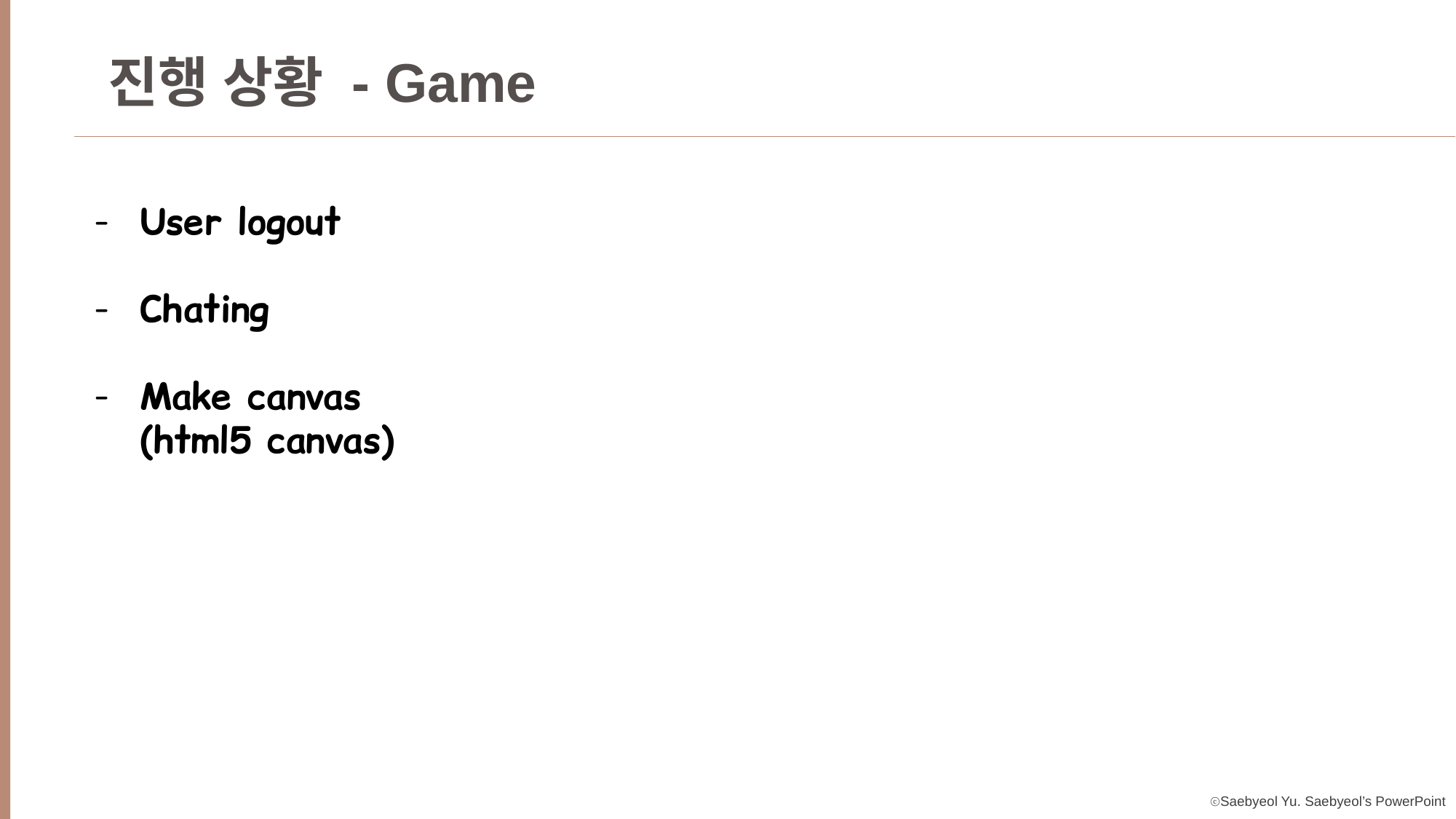

진행 상황 - Game
User logout

Chating

Make canvas
(html5 canvas)